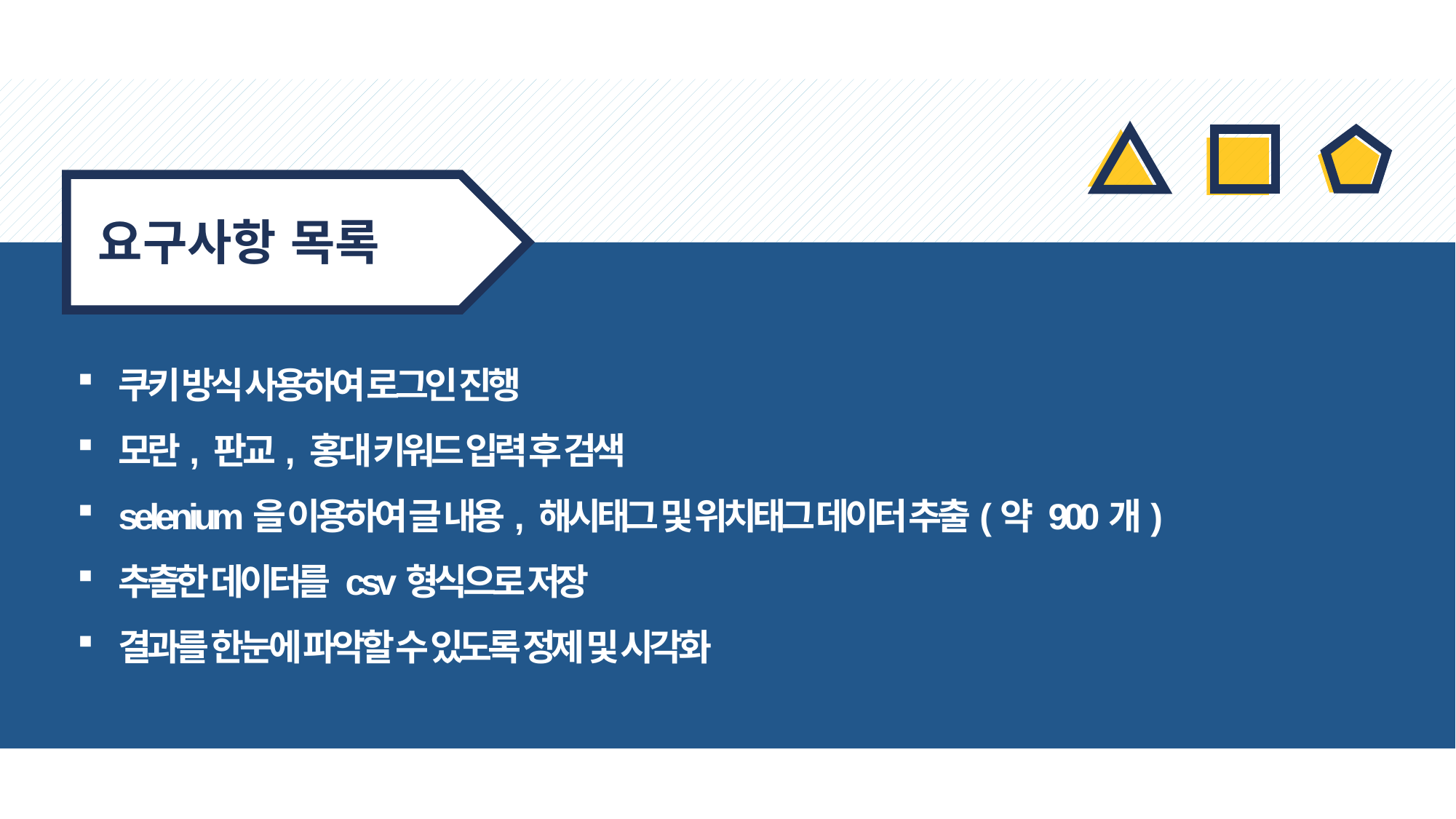

요구사항 목록

쿠키 방식 사용하여 로그인 진행
모란, 판교, 홍대 키워드 입력 후 검색
selenium을 이용하여 글 내용, 해시태그 및 위치태그 데이터 추출(약 900개)
추출한 데이터를 csv형식으로 저장
결과를 한눈에 파악할 수 있도록 정제 및 시각화